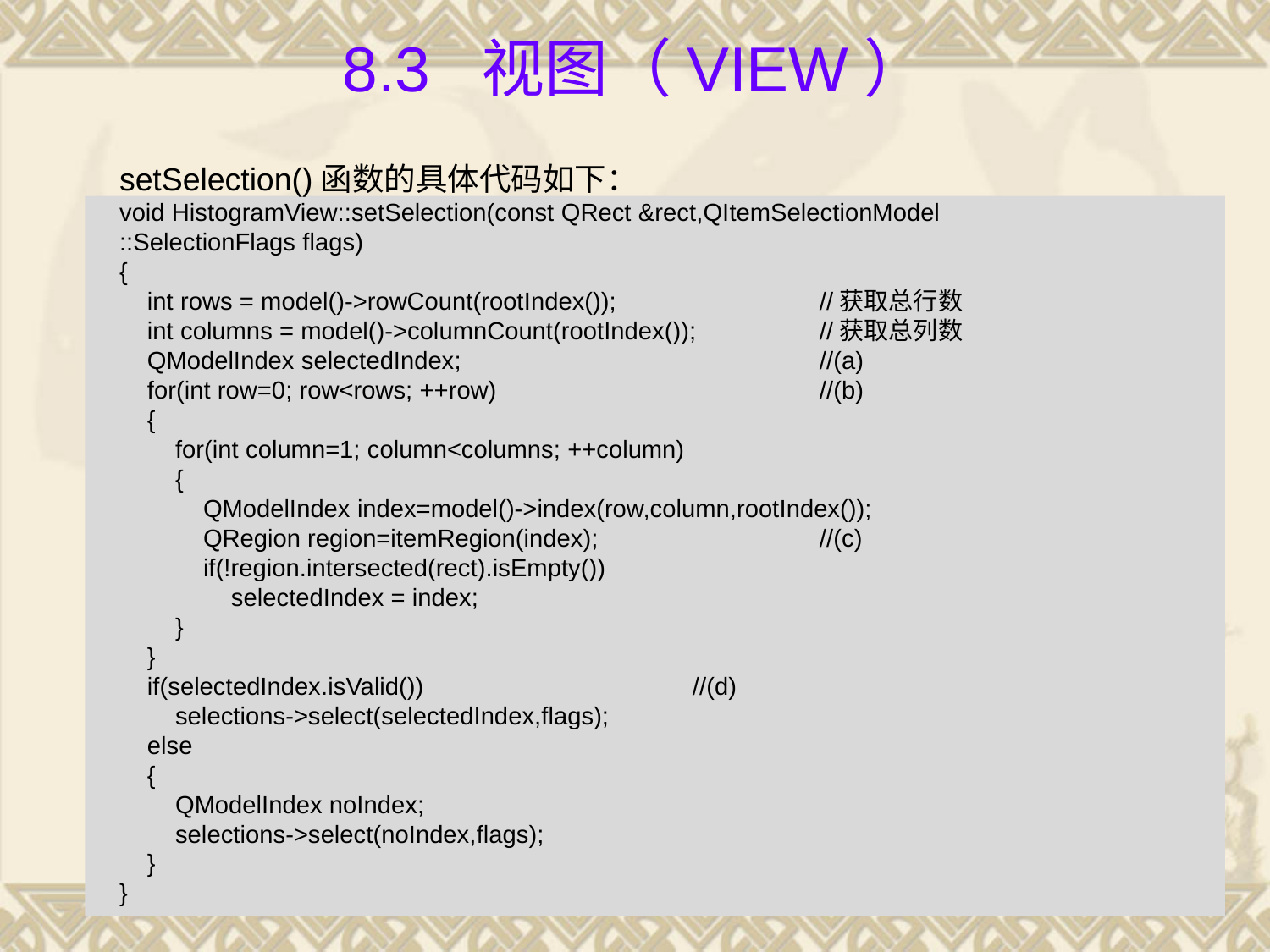

# 8.3  视图（View）
setSelection()函数的具体代码如下：
void HistogramView::setSelection(const QRect &rect,QItemSelectionModel
::SelectionFlags flags)
{
    int rows = model()->rowCount(rootIndex());		//获取总行数
    int columns = model()->columnCount(rootIndex());	//获取总列数
    QModelIndex selectedIndex;			//(a)
    for(int row=0; row<rows; ++row)			//(b)
    {
        for(int column=1; column<columns; ++column)
        {
            QModelIndex index=model()->index(row,column,rootIndex());
            QRegion region=itemRegion(index);		//(c)
            if(!region.intersected(rect).isEmpty())
                selectedIndex = index;
        }
    }
    if(selectedIndex.isValid())			//(d)
        selections->select(selectedIndex,flags);
    else
    {
        QModelIndex noIndex;
        selections->select(noIndex,flags);
    }
}